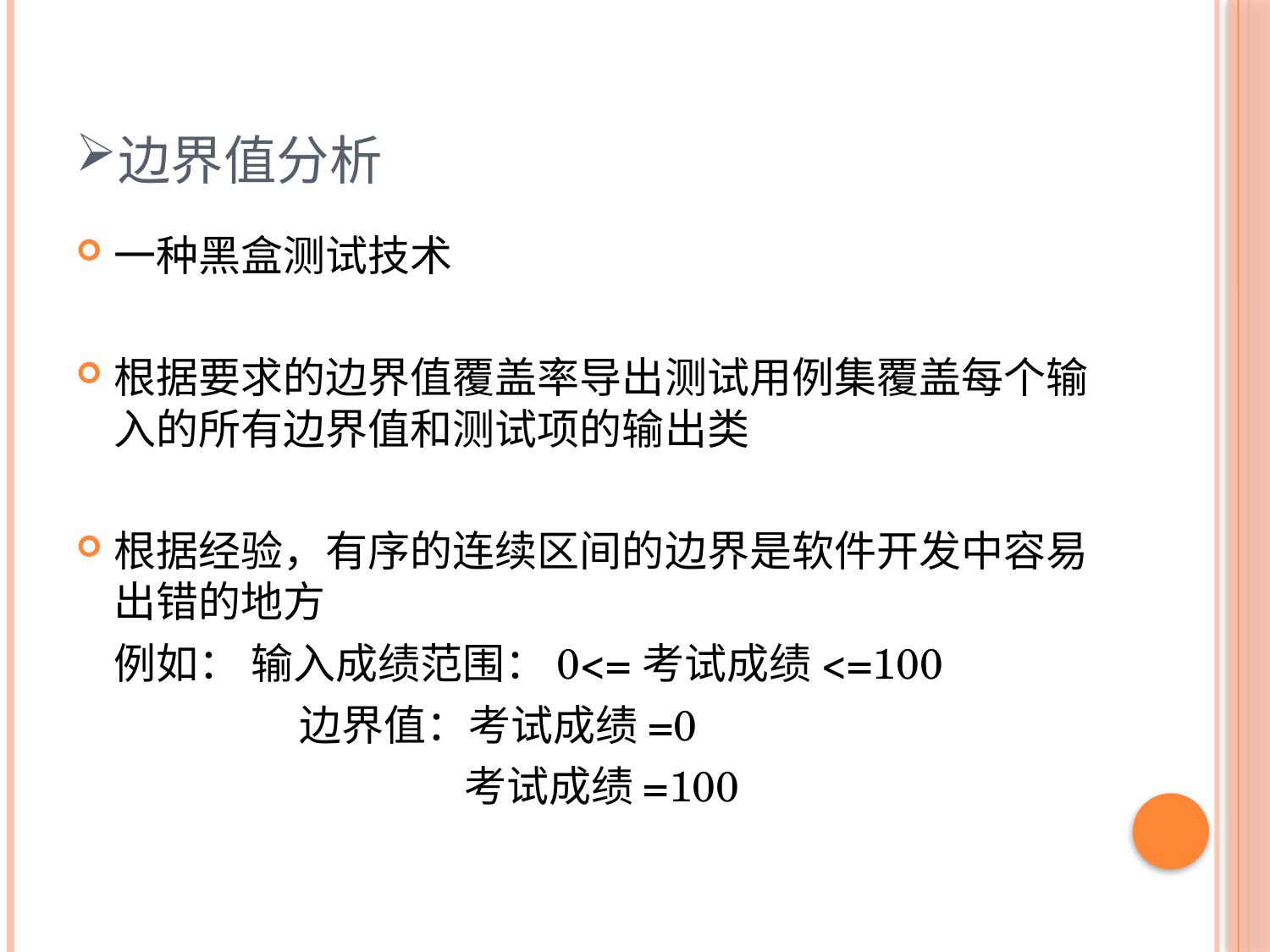

# 边界值分析
一种黑盒测试技术

根据要求的边界值覆盖率导出测试用例集覆盖每个输入的所有边界值和测试项的输出类

根据经验，有序的连续区间的边界是软件开发中容易出错的地方
	例如： 输入成绩范围：0<=考试成绩<=100
    	     边界值：考试成绩=0
			         考试成绩=100